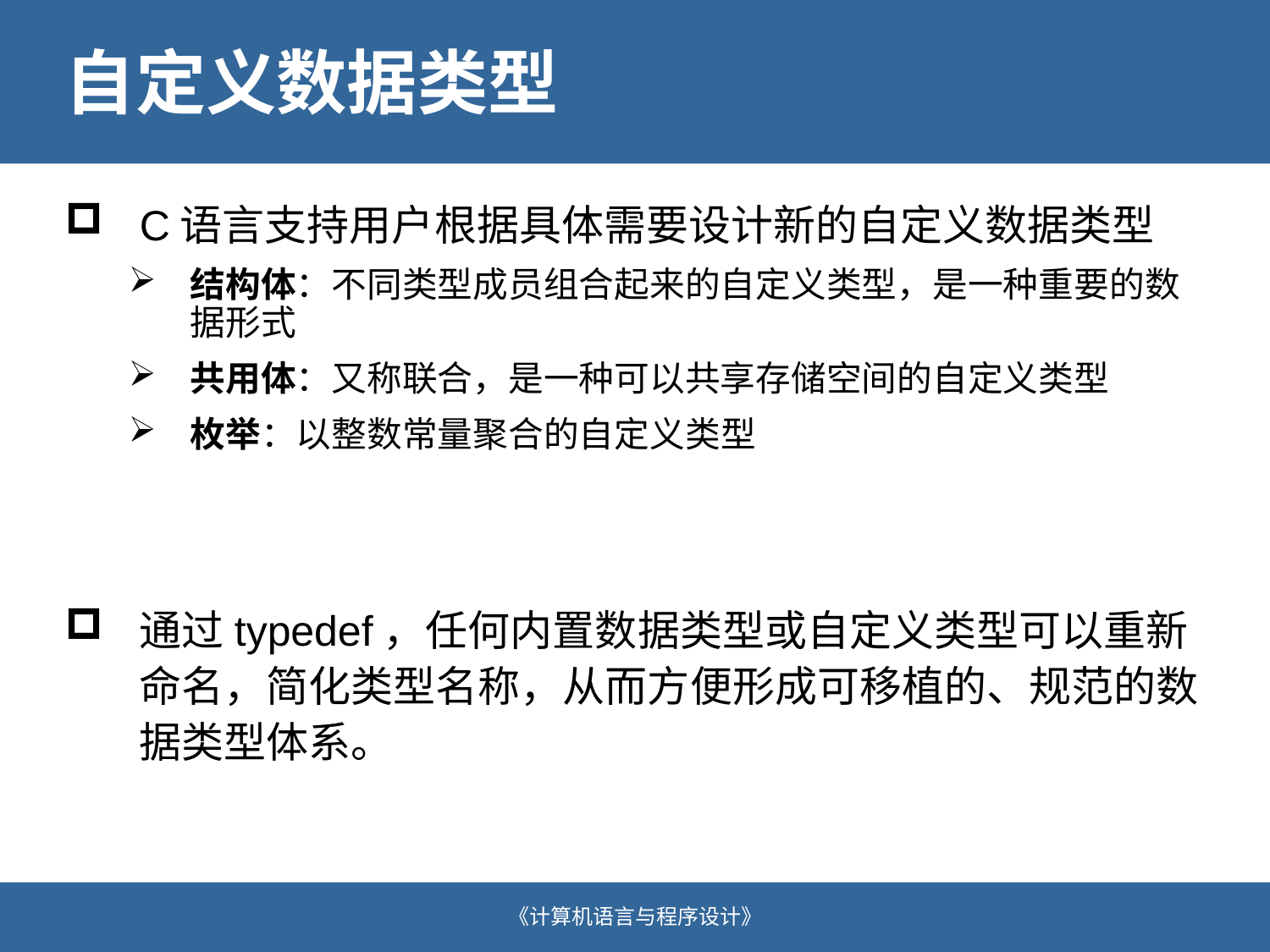

# 自定义数据类型
C语言支持用户根据具体需要设计新的自定义数据类型
结构体：不同类型成员组合起来的自定义类型，是一种重要的数据形式
共用体：又称联合，是一种可以共享存储空间的自定义类型
枚举：以整数常量聚合的自定义类型

通过typedef，任何内置数据类型或自定义类型可以重新命名，简化类型名称，从而方便形成可移植的、规范的数据类型体系。

《计算机语言与程序设计》
2